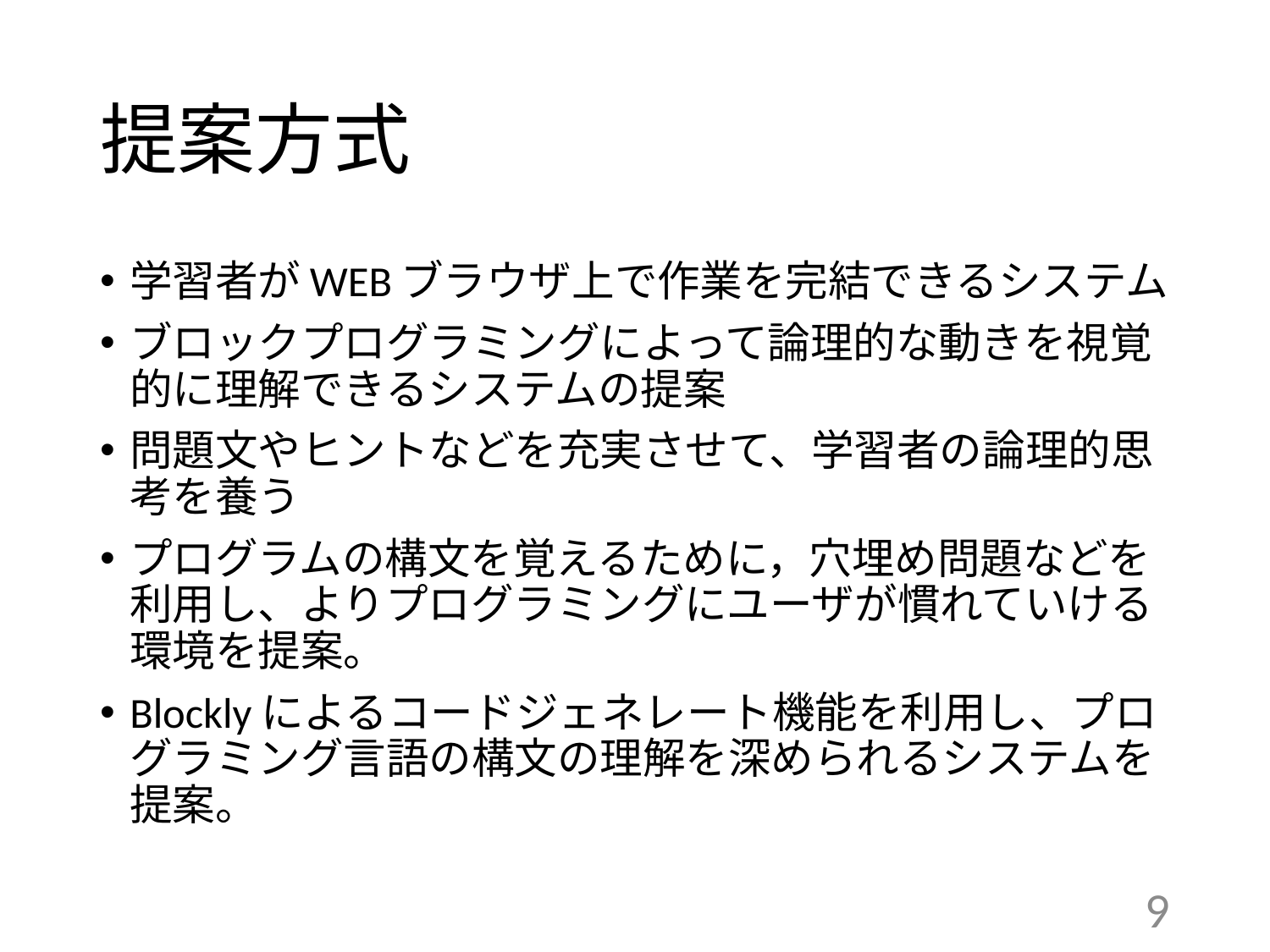

# 提案方式
学習者がWEBブラウザ上で作業を完結できるシステム
ブロックプログラミングによって論理的な動きを視覚的に理解できるシステムの提案
問題文やヒントなどを充実させて、学習者の論理的思考を養う
プログラムの構文を覚えるために，穴埋め問題などを利用し、よりプログラミングにユーザが慣れていける環境を提案。
Blocklyによるコードジェネレート機能を利用し、プログラミング言語の構文の理解を深められるシステムを提案。

9